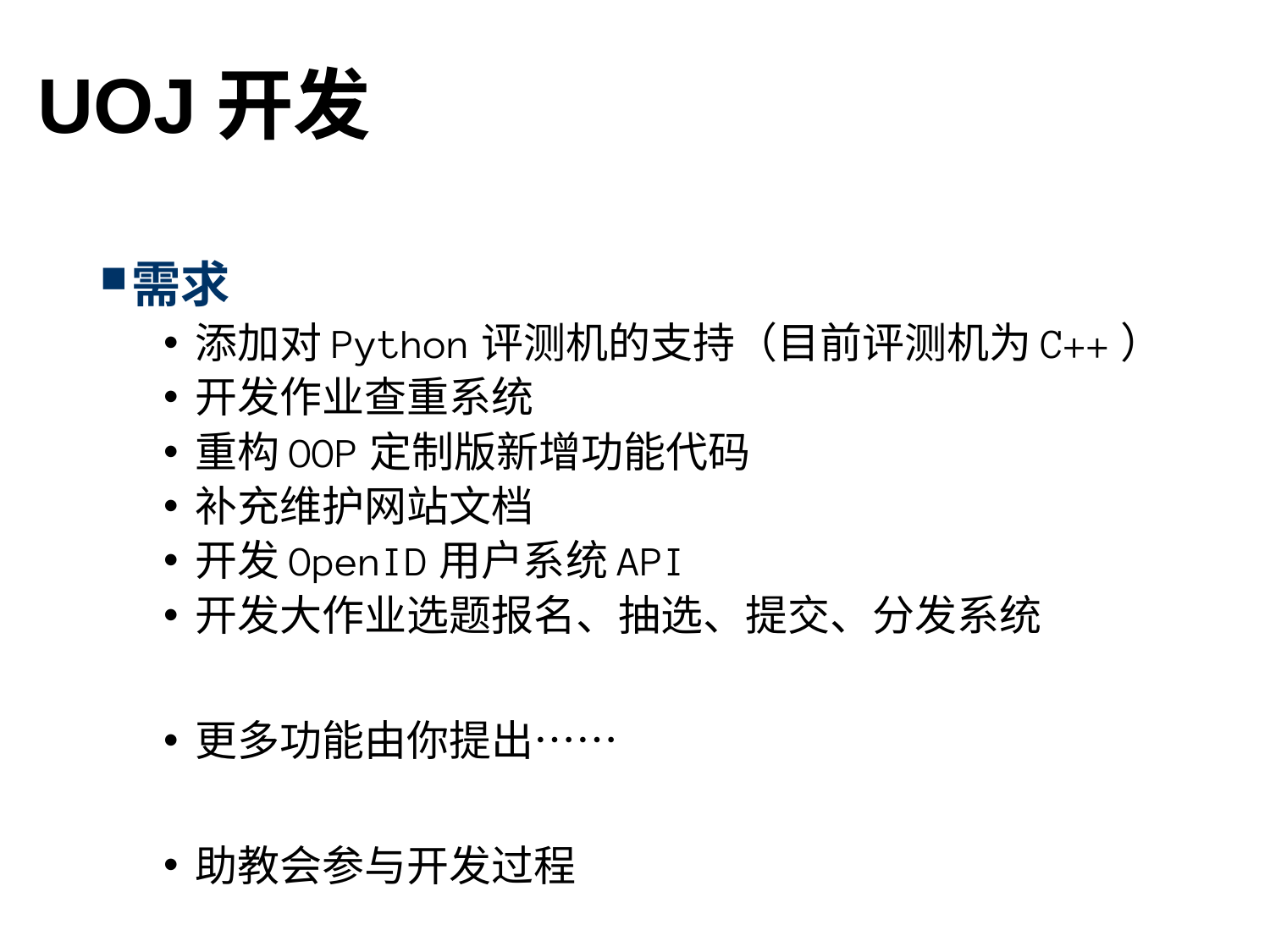

# UOJ开发
需求
添加对Python评测机的支持（目前评测机为C++）
开发作业查重系统
重构OOP定制版新增功能代码
补充维护网站文档
开发OpenID用户系统API
开发大作业选题报名、抽选、提交、分发系统

更多功能由你提出……

助教会参与开发过程